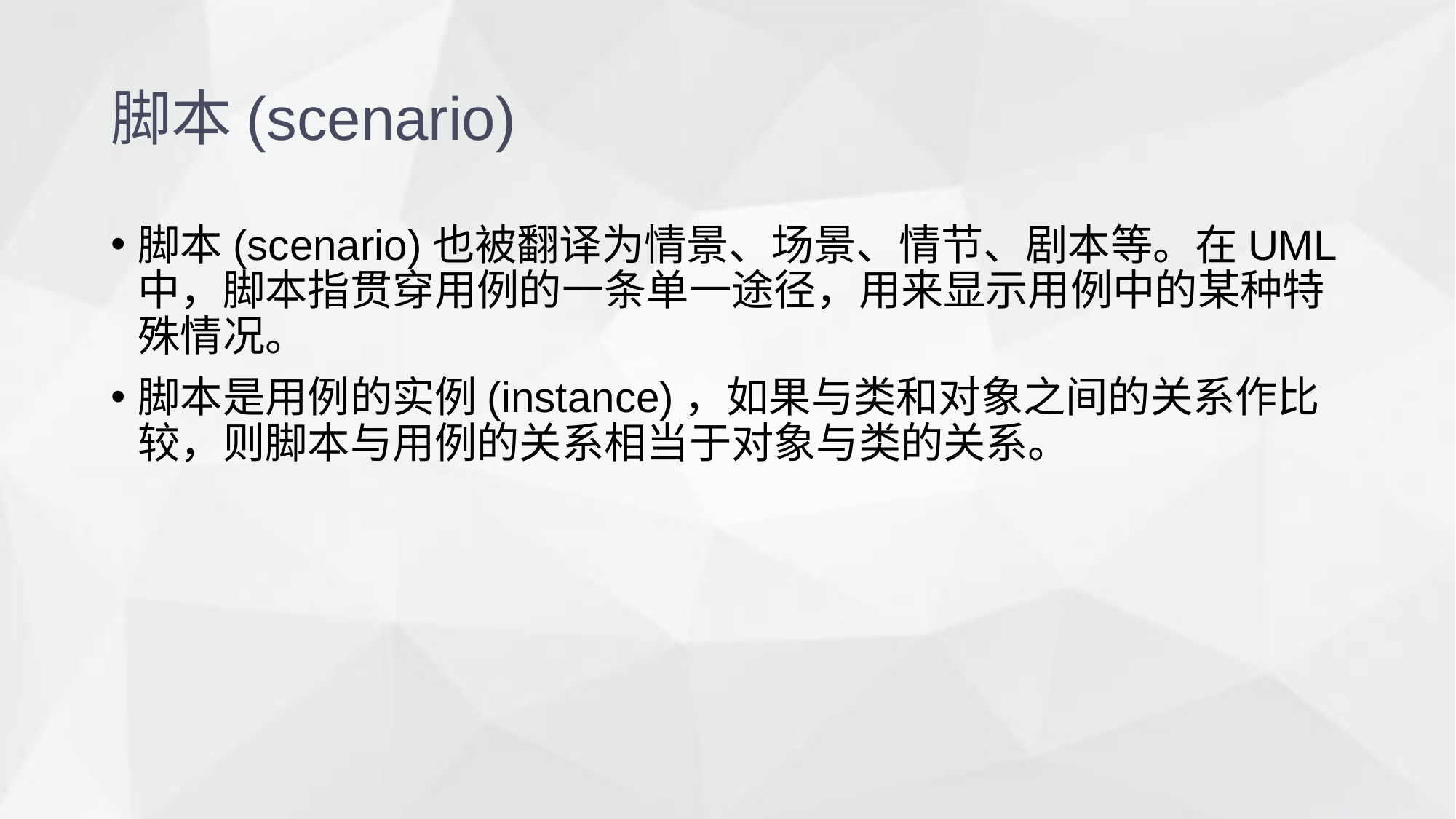

脚本(scenario)
脚本(scenario)也被翻译为情景、场景、情节、剧本等。在UML中，脚本指贯穿用例的一条单一途径，用来显示用例中的某种特殊情况。
脚本是用例的实例(instance)，如果与类和对象之间的关系作比较，则脚本与用例的关系相当于对象与类的关系。